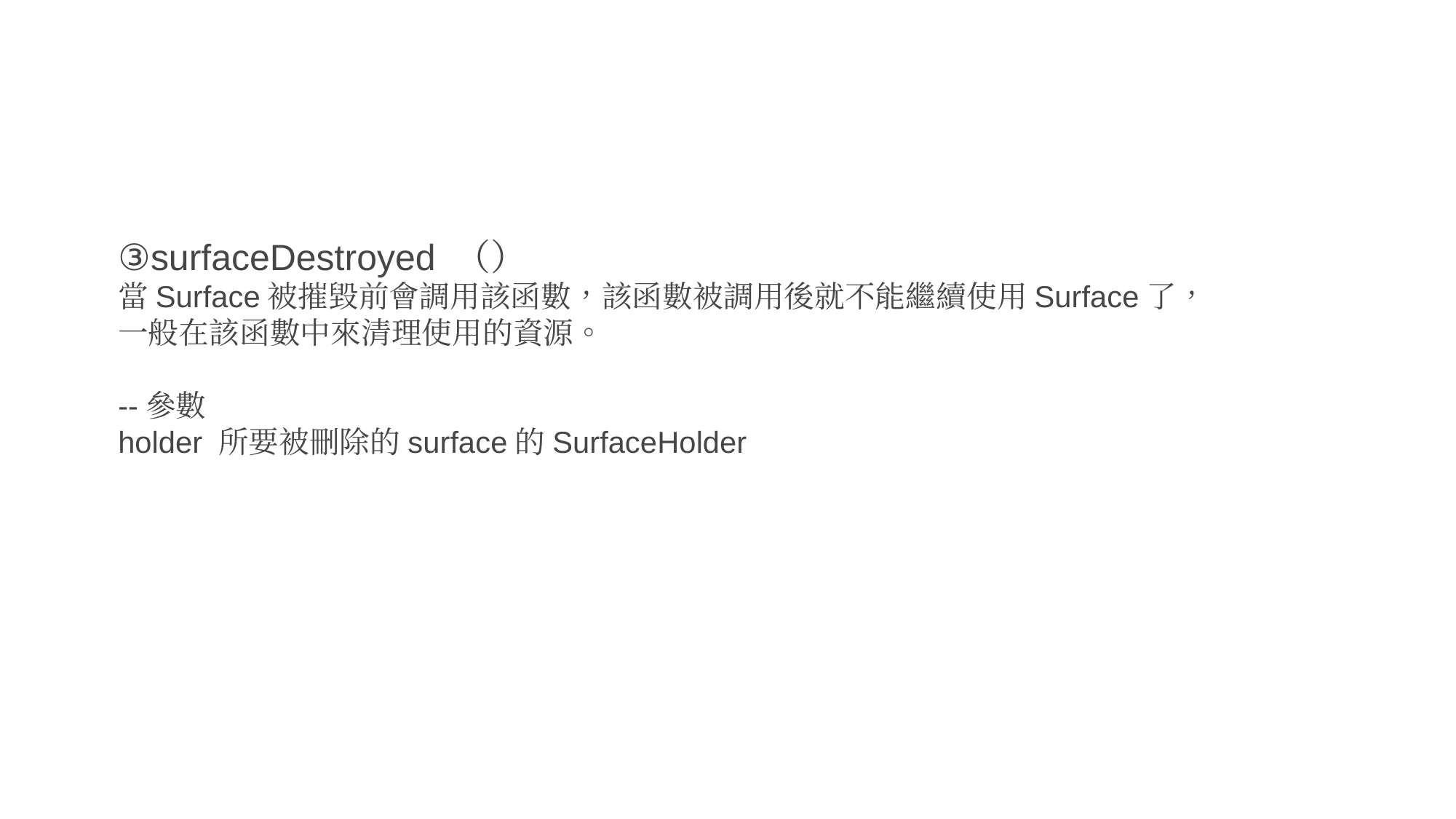

③surfaceDestroyed （）
當Surface被摧毀前會調用該函數，該函數被調用後就不能繼續使用Surface了，一般在該函數中來清理使用的資源。

--參數
holder 所要被刪除的surface的SurfaceHolder